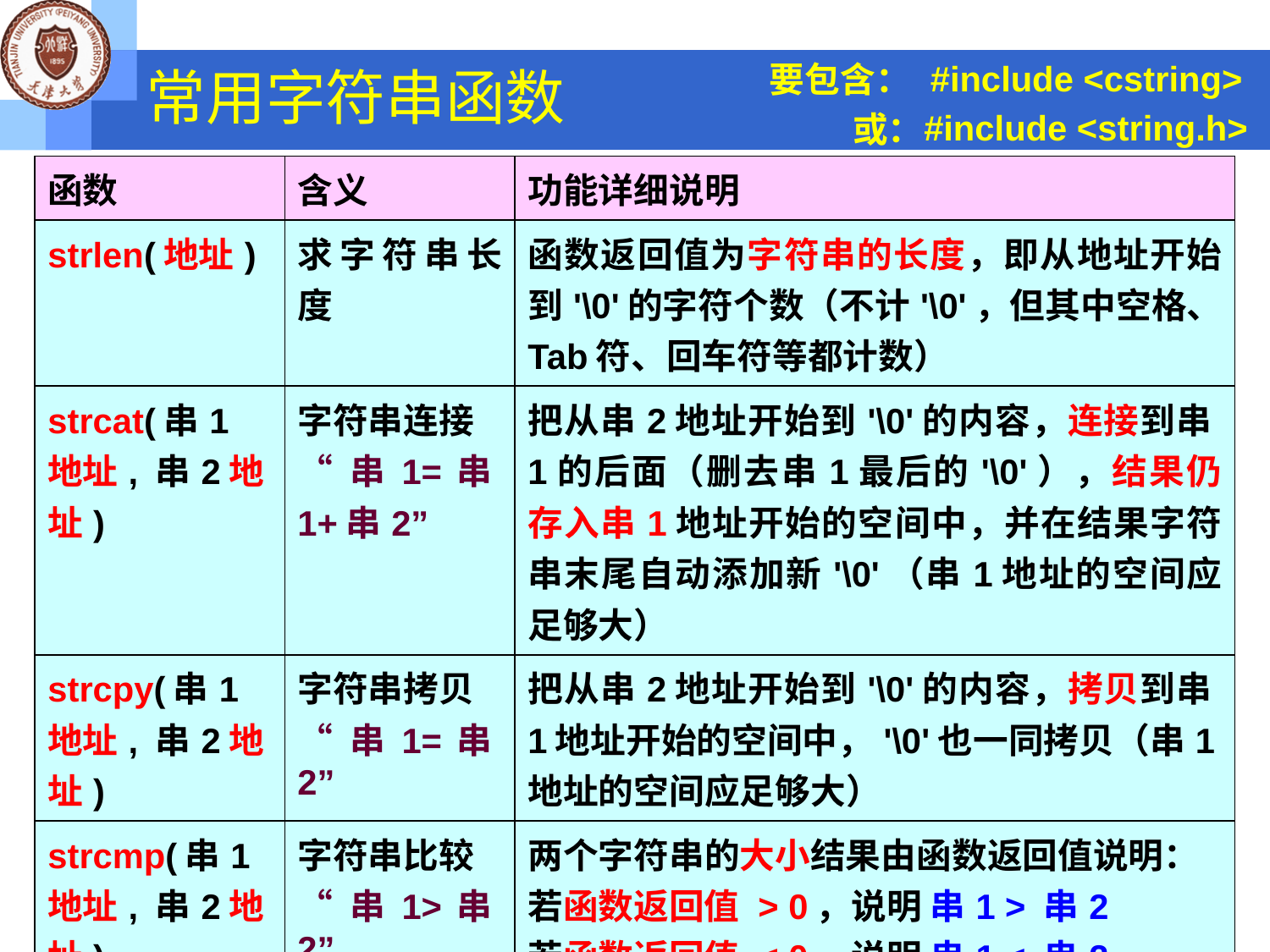

# 常用字符串函数
#include <cstring>
要包含：
#include <string.h>
或：
| 函数 | 含义 | 功能详细说明 |
| --- | --- | --- |
| strlen(地址) | 求字符串长度 | 函数返回值为字符串的长度，即从地址开始到'\0'的字符个数（不计'\0'，但其中空格、Tab符、回车符等都计数） |
| strcat(串1地址, 串2地址) | 字符串连接 “串1=串1+串2” | 把从串2地址开始到'\0'的内容，连接到串1的后面（删去串1最后的'\0'），结果仍存入串1地址开始的空间中，并在结果字符串末尾自动添加新'\0'（串1地址的空间应足够大） |
| strcpy(串1地址, 串2地址) | 字符串拷贝 “串1=串2” | 把从串2地址开始到'\0'的内容，拷贝到串1地址开始的空间中，'\0'也一同拷贝（串1地址的空间应足够大） |
| strcmp(串1地址, 串2地址) | 字符串比较 “串1>串2” “串1<串2” “串1==串2” | 两个字符串的大小结果由函数返回值说明： 若函数返回值 > 0，说明 串1 > 串2 若函数返回值 < 0，说明 串1 < 串2 若函数返回值 == 0，说明 串1 = = 串2 |